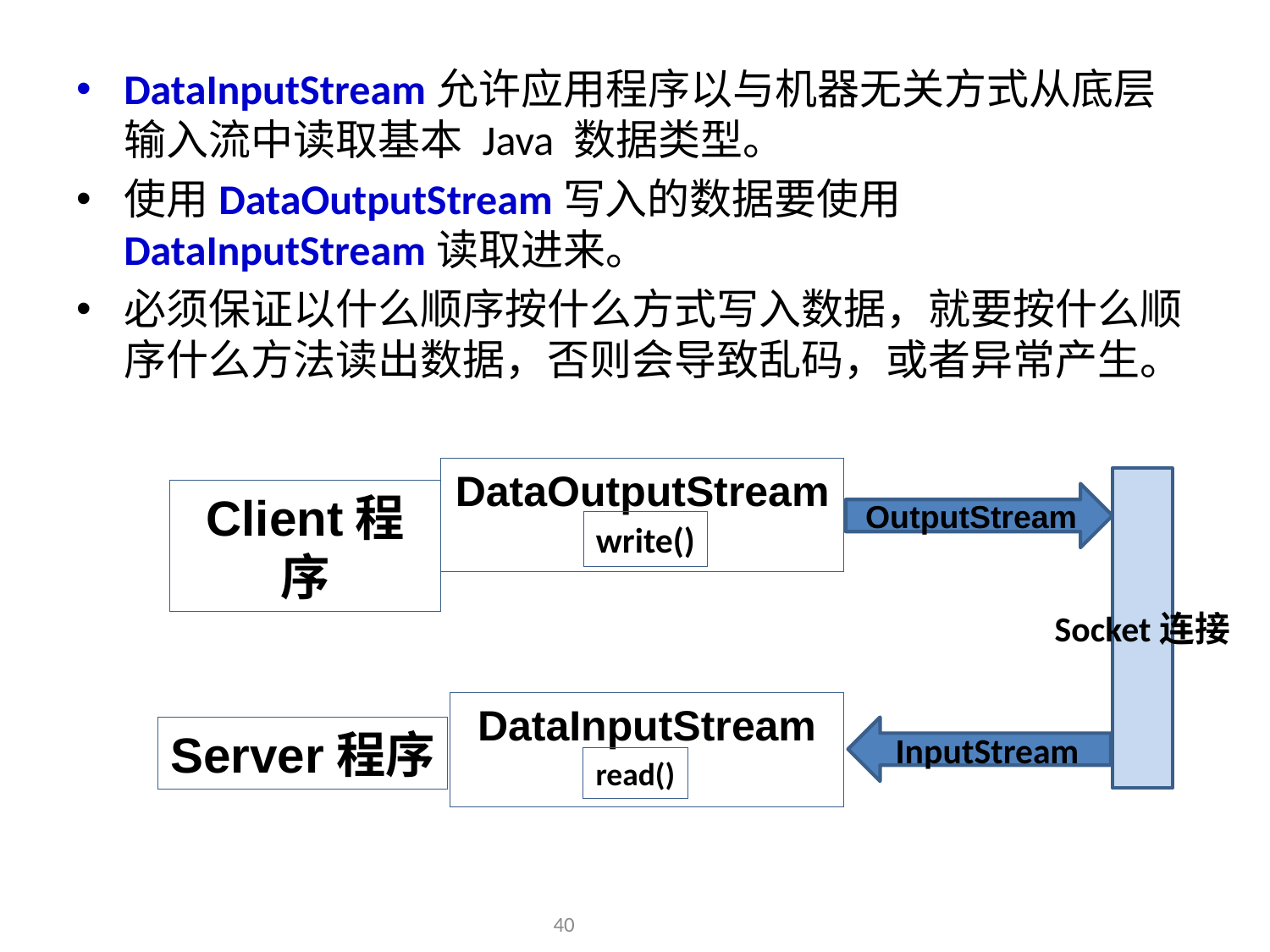

DataInputStream允许应用程序以与机器无关方式从底层输入流中读取基本 Java 数据类型。
使用DataOutputStream写入的数据要使用DataInputStream读取进来。
必须保证以什么顺序按什么方式写入数据，就要按什么顺序什么方法读出数据，否则会导致乱码，或者异常产生。
DataOutputStream

Client程序
OutputStream
write()
Socket连接
DataInputStream

Server程序
InputStream
read()

40